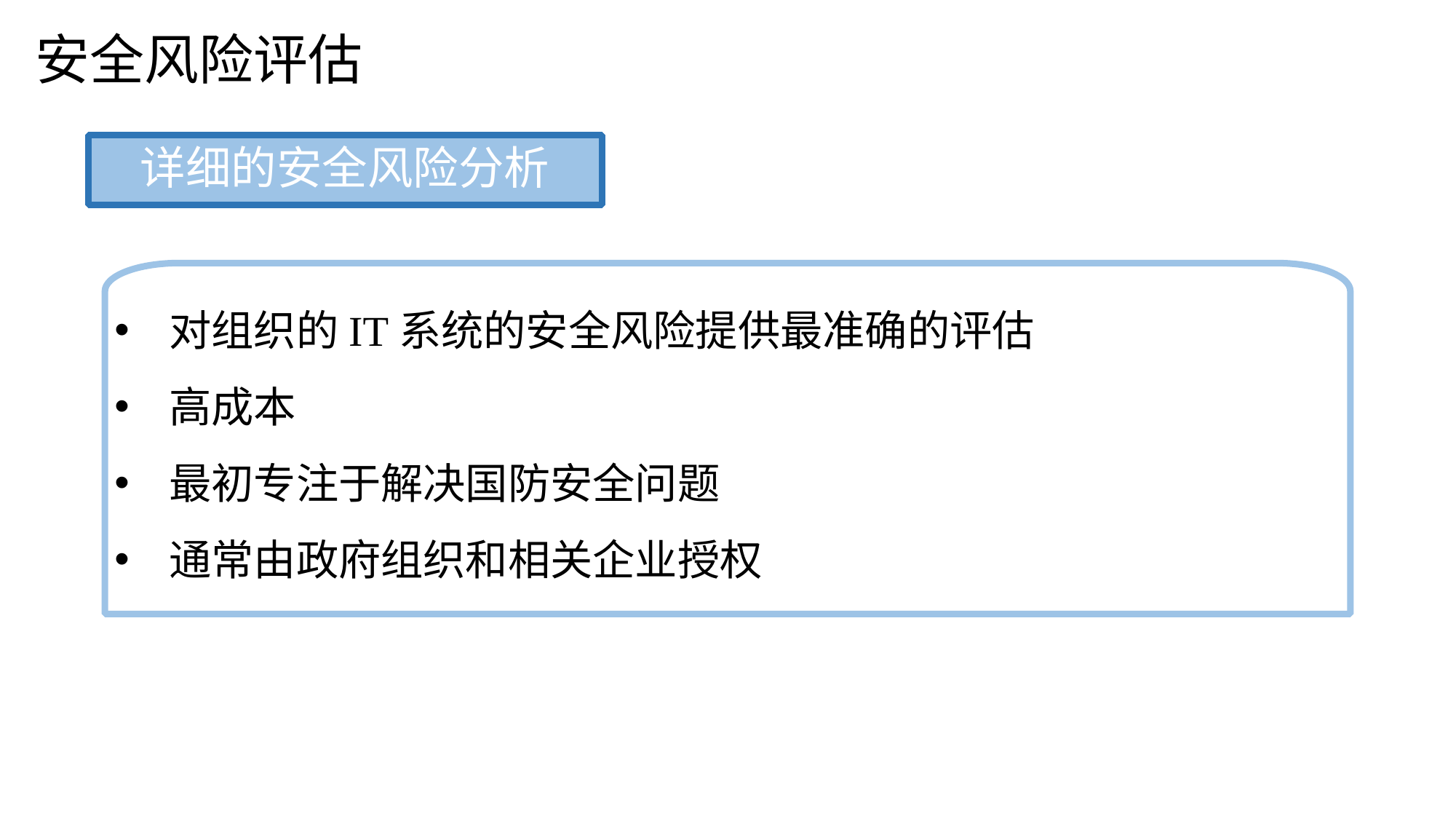

安全风险评估

详细的安全风险分析
对组织的IT系统的安全风险提供最准确的评估
高成本
最初专注于解决国防安全问题
通常由政府组织和相关企业授权